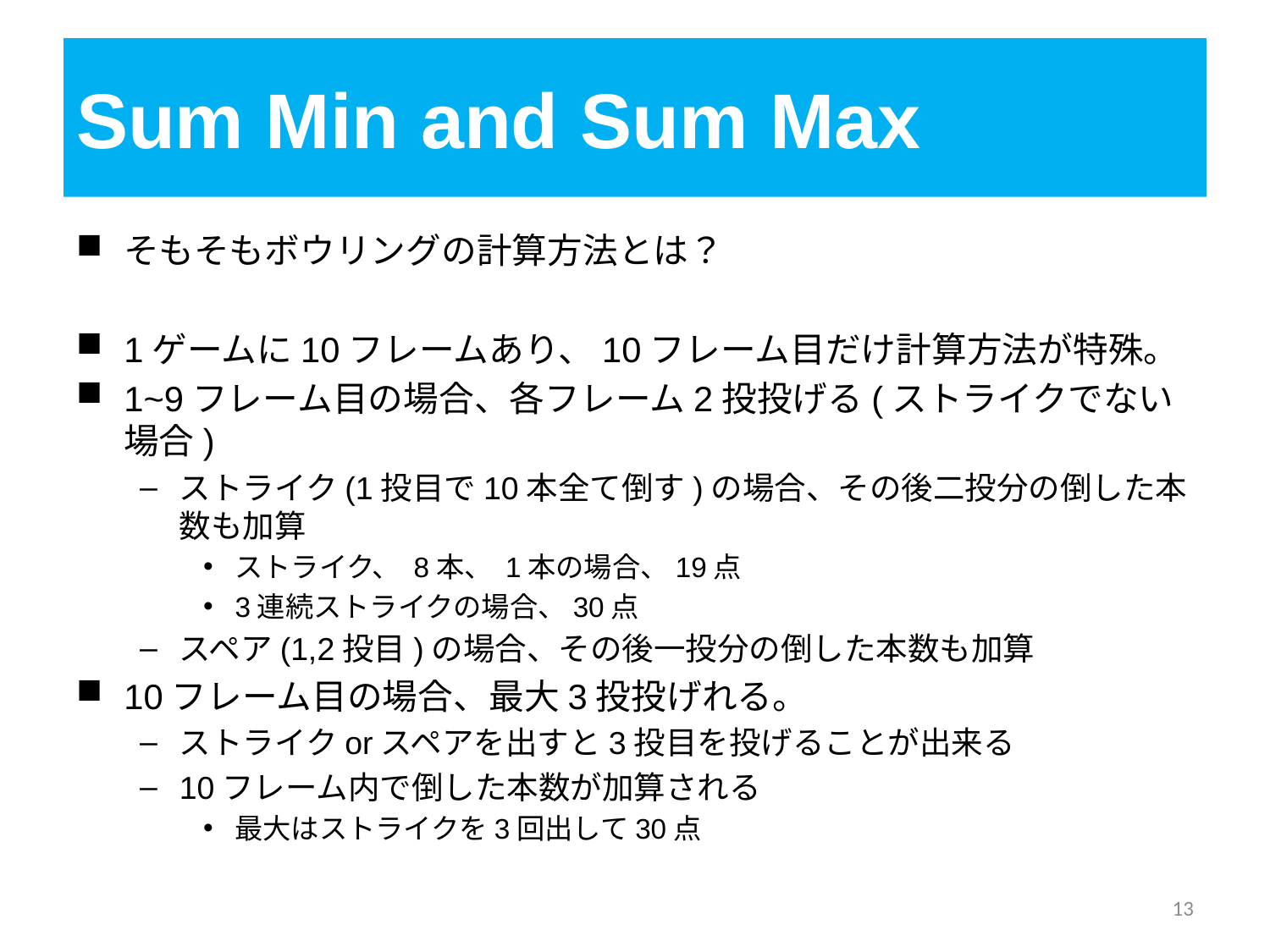

# Sum Min and Sum Max
そもそもボウリングの計算方法とは？

1ゲームに10フレームあり、10フレーム目だけ計算方法が特殊。
1~9フレーム目の場合、各フレーム2投投げる(ストライクでない場合)
ストライク(1投目で10本全て倒す)の場合、その後二投分の倒した本数も加算
ストライク、 8本、 1本の場合、19点
3連続ストライクの場合、30点
スペア(1,2投目)の場合、その後一投分の倒した本数も加算
10フレーム目の場合、最大3投投げれる。
ストライクorスペアを出すと3投目を投げることが出来る
10フレーム内で倒した本数が加算される
最大はストライクを3回出して30点

13